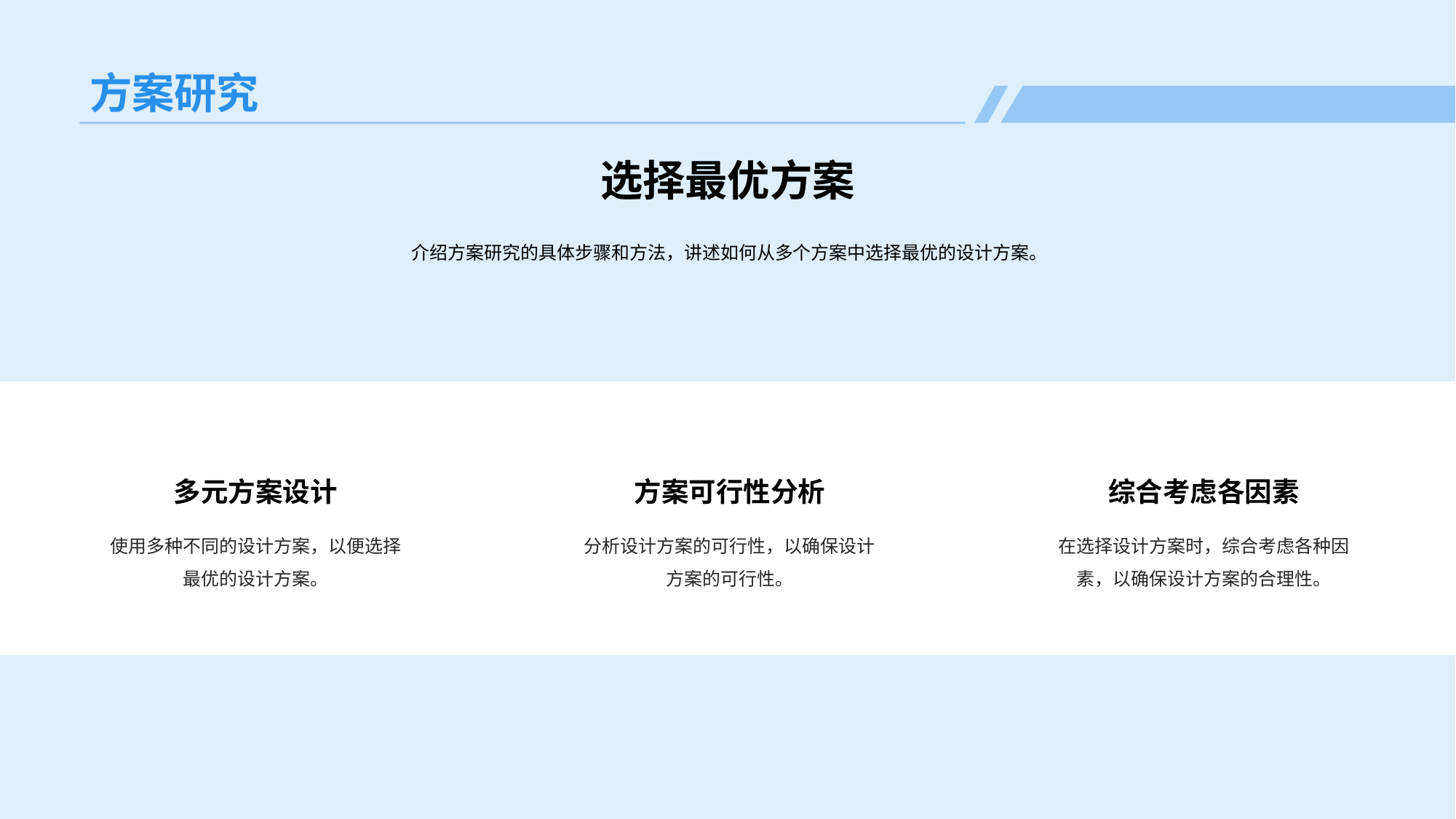

# 方案研究
选择最优方案
介绍方案研究的具体步骤和方法，讲述如何从多个方案中选择最优的设计方案。

多元方案设计
使用多种不同的设计方案，以便选择最优的设计方案。
方案可行性分析
分析设计方案的可行性，以确保设计方案的可行性。
综合考虑各因素
在选择设计方案时，综合考虑各种因素，以确保设计方案的合理性。